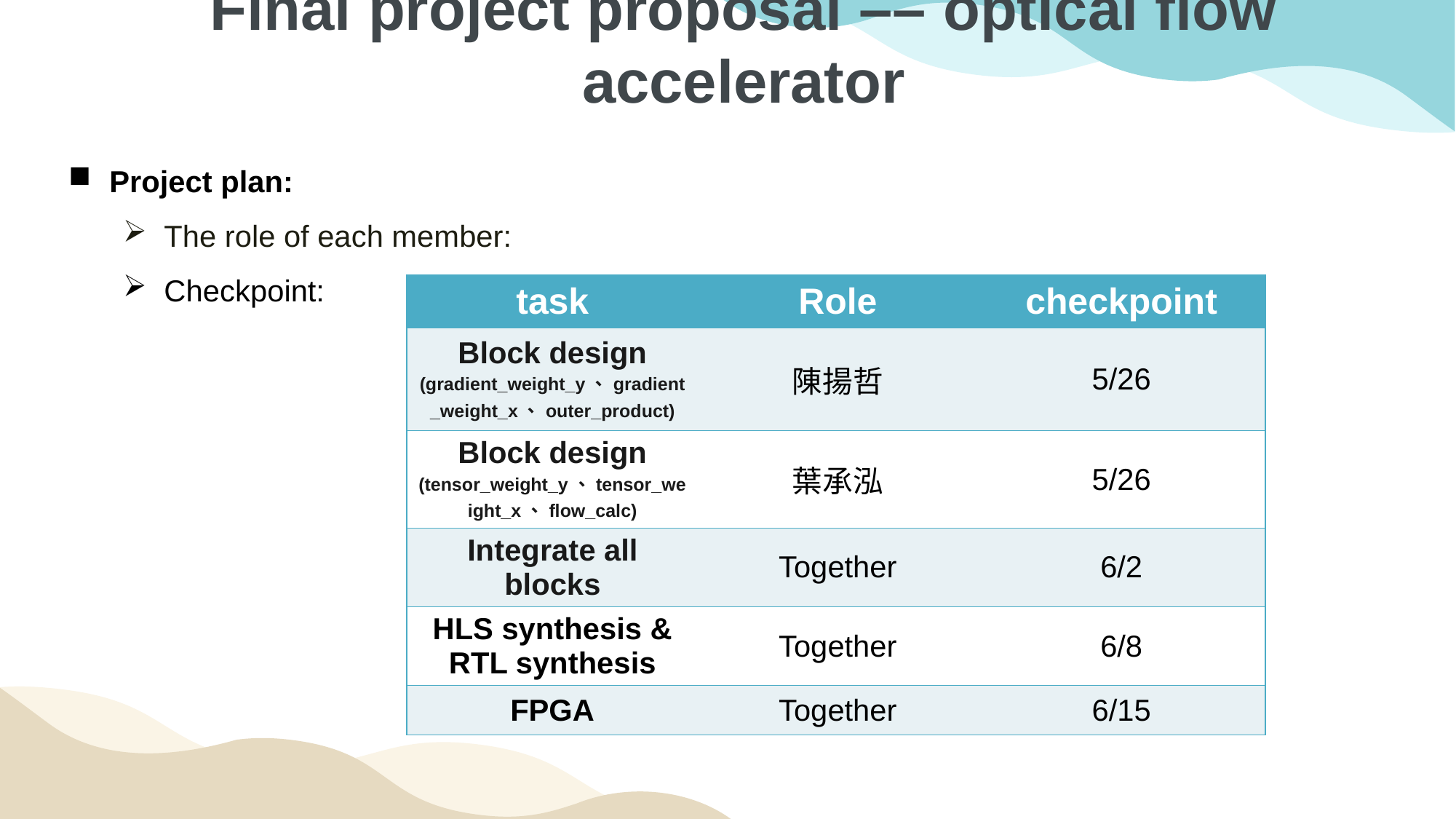

Final project proposal –– optical flow accelerator
Project plan:
The role of each member:
Checkpoint:
| task | Role | checkpoint |
| --- | --- | --- |
| Block design (gradient\_weight\_y、gradient\_weight\_x、outer\_product) | 陳揚哲 | 5/26 |
| Block design (tensor\_weight\_y、tensor\_weight\_x、flow\_calc) | 葉承泓 | 5/26 |
| Integrate all blocks | Together | 6/2 |
| HLS synthesis & RTL synthesis | Together | 6/8 |
| FPGA | Together | 6/15 |